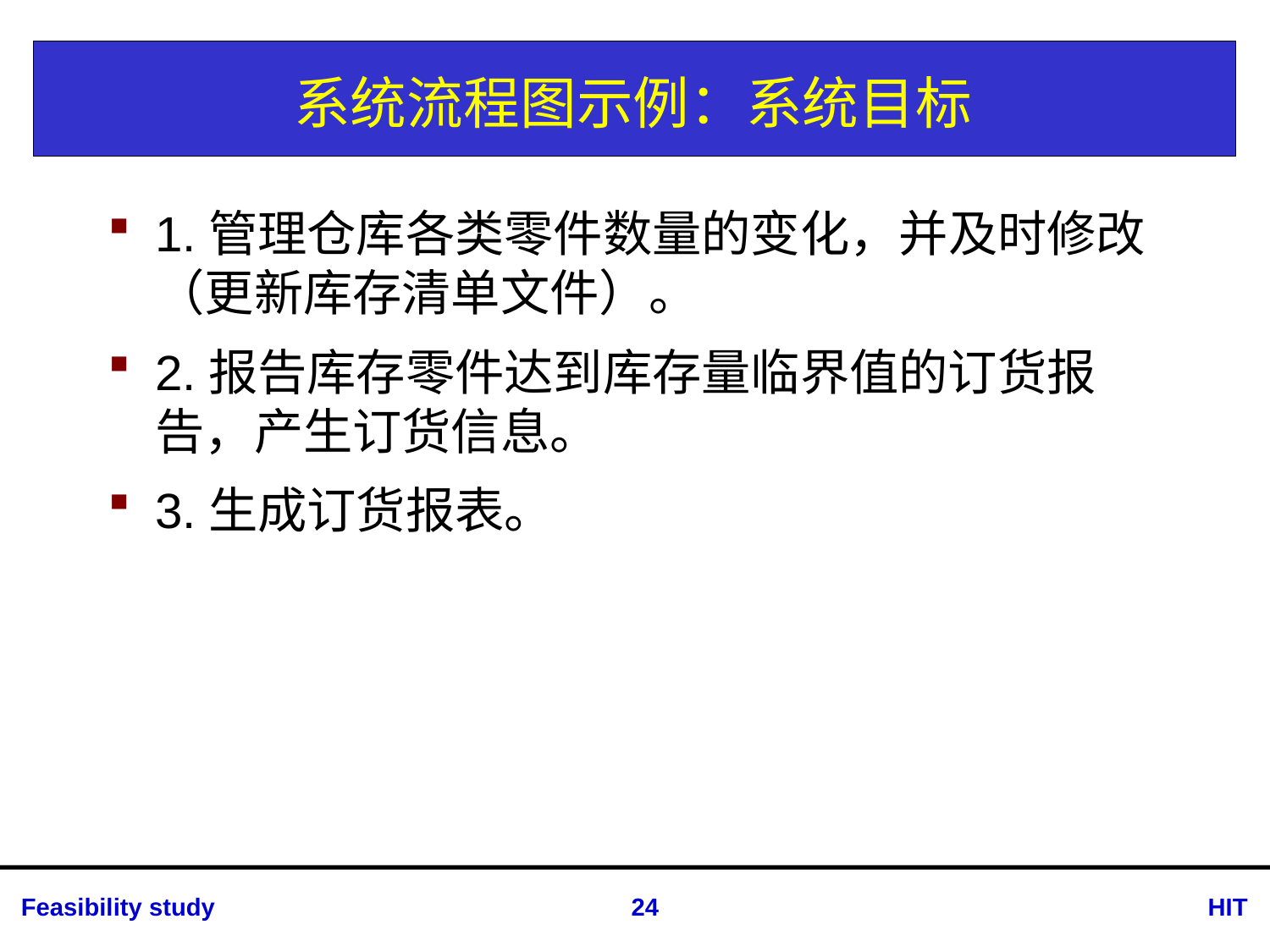

# 系统流程图示例：系统目标
1.管理仓库各类零件数量的变化，并及时修改（更新库存清单文件）。
2.报告库存零件达到库存量临界值的订货报告，产生订货信息。
3.生成订货报表。